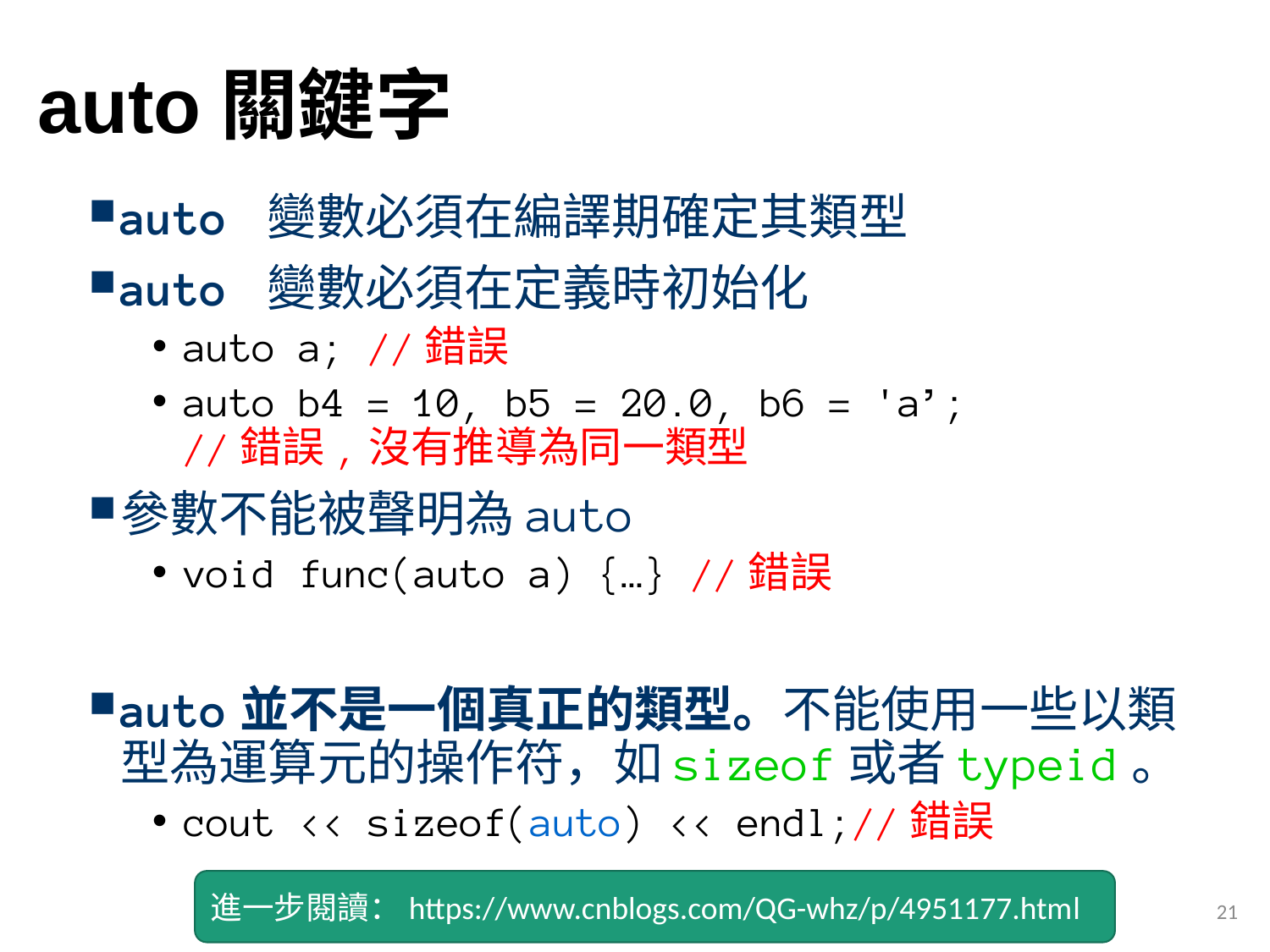

# auto關鍵字
auto 變數必須在編譯期確定其類型
auto 變數必須在定義時初始化
auto a; //錯誤
auto b4 = 10, b5 = 20.0, b6 = 'a’;
//錯誤,沒有推導為同一類型
參數不能被聲明為auto
void func(auto a) {…} //錯誤

auto並不是一個真正的類型。不能使用一些以類型為運算元的操作符，如sizeof或者typeid。
cout << sizeof(auto) << endl;//錯誤
進一步閱讀：https://www.cnblogs.com/QG-whz/p/4951177.html
21